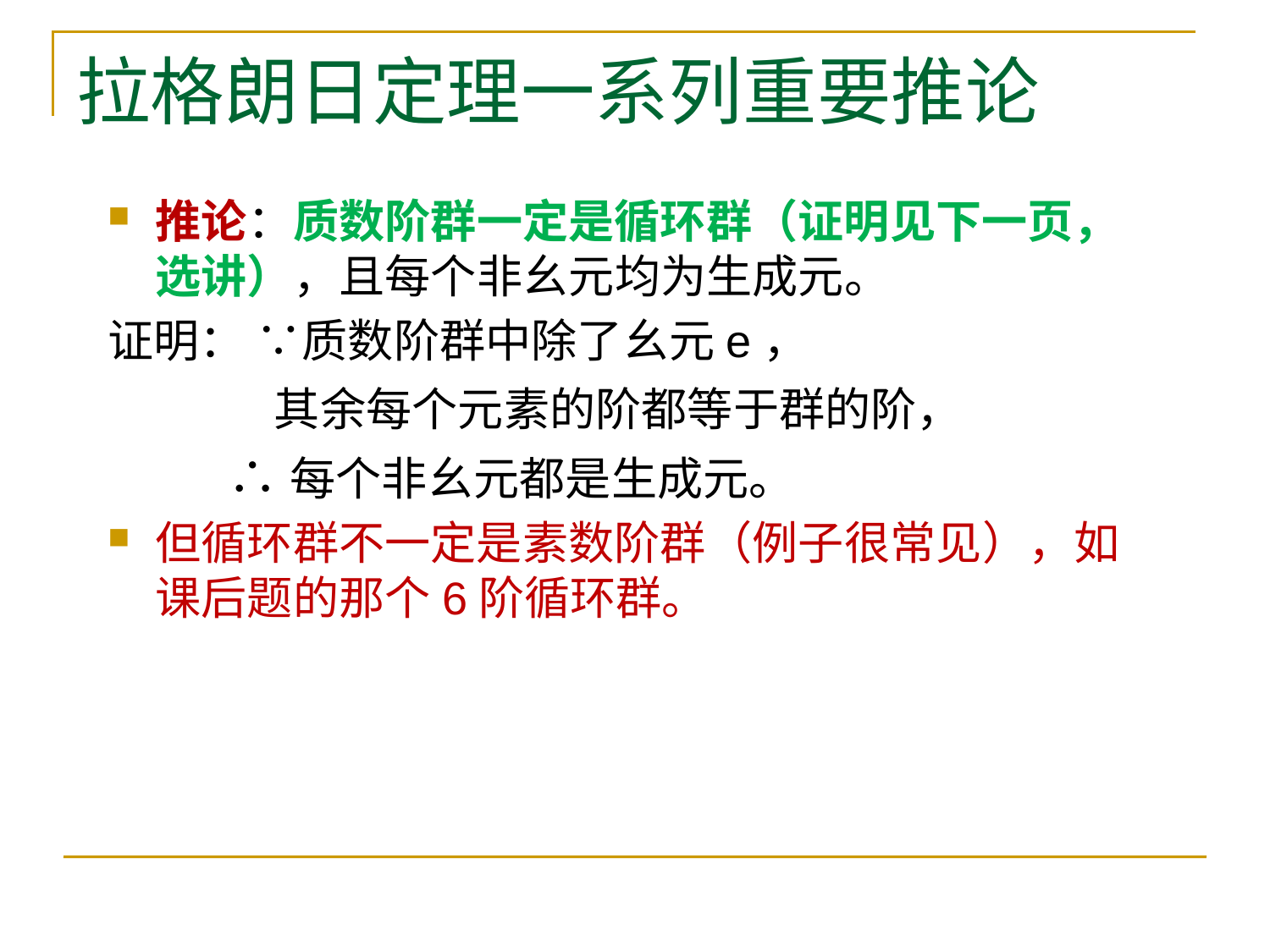

# 拉格朗日定理一系列重要推论
推论：质数阶群一定是循环群（证明见下一页，选讲），且每个非幺元均为生成元。
证明： ∵质数阶群中除了幺元e，
               其余每个元素的阶都等于群的阶，
           ∴每个非幺元都是生成元。
但循环群不一定是素数阶群（例子很常见），如课后题的那个6阶循环群。